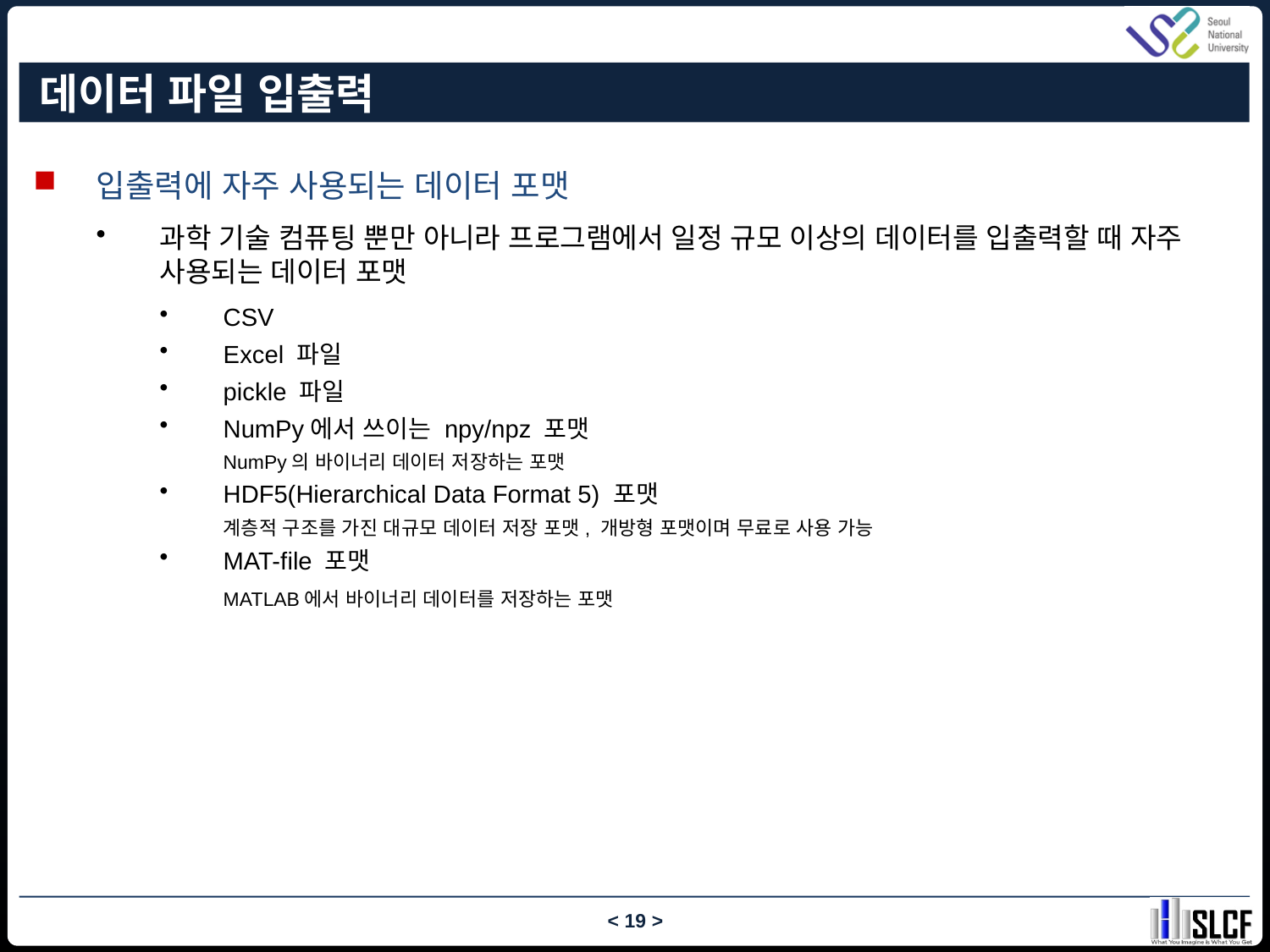

# 데이터 파일 입출력
입출력에 자주 사용되는 데이터 포맷
과학 기술 컴퓨팅 뿐만 아니라 프로그램에서 일정 규모 이상의 데이터를 입출력할 때 자주 사용되는 데이터 포맷
CSV
Excel 파일
pickle 파일
NumPy에서 쓰이는 npy/npz 포맷
NumPy의 바이너리 데이터 저장하는 포맷
HDF5(Hierarchical Data Format 5) 포맷
계층적 구조를 가진 대규모 데이터 저장 포맷, 개방형 포맷이며 무료로 사용 가능
MAT-file 포맷
MATLAB에서 바이너리 데이터를 저장하는 포맷